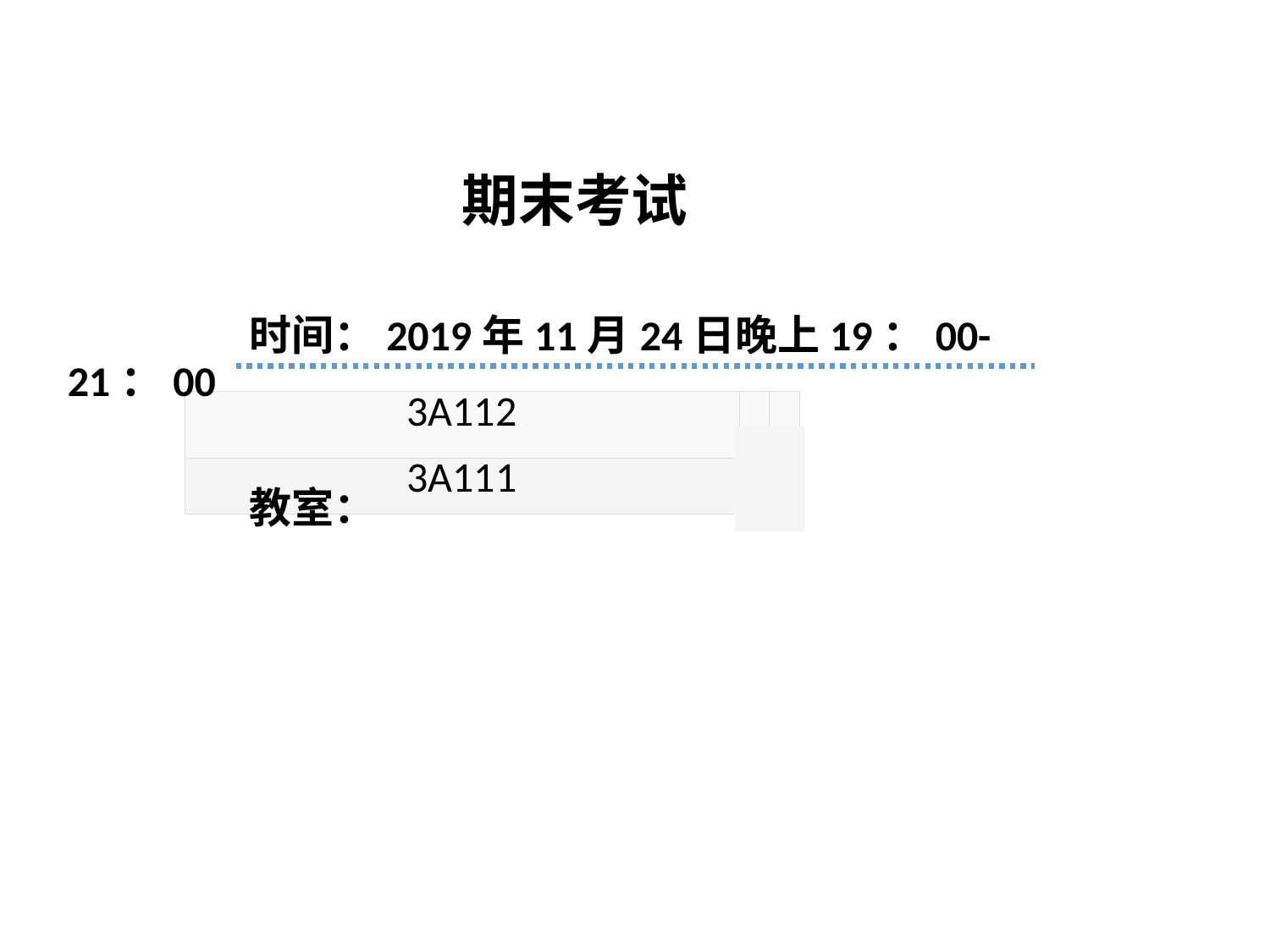

期末考试

                  时间：2019年11月24日晚上19：00-21：00

                  教室：
| 3A112 |  |  |
| --- | --- | --- |
| 3A111 |  |  |